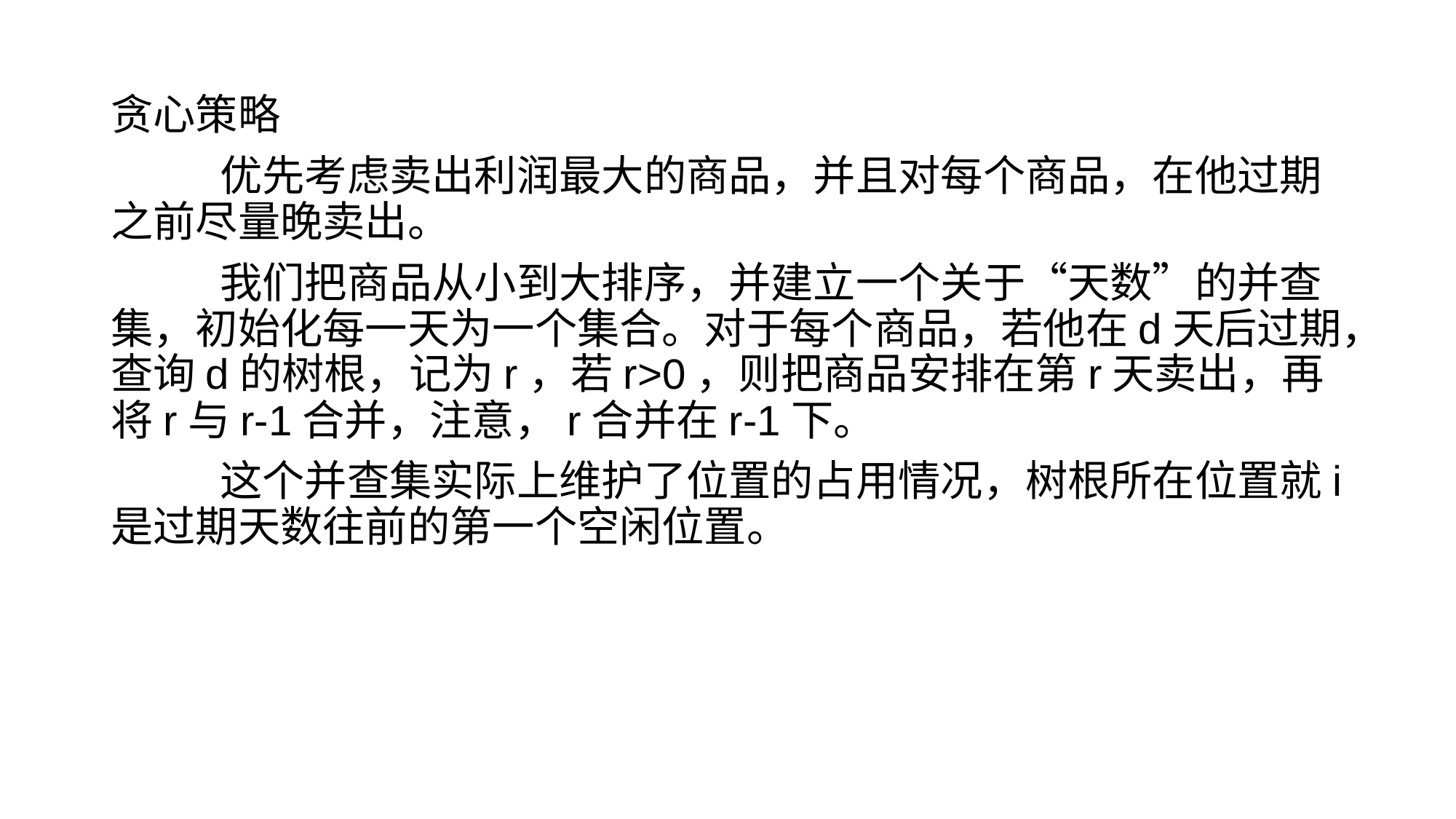

贪心策略
	优先考虑卖出利润最大的商品，并且对每个商品，在他过期之前尽量晚卖出。
	我们把商品从小到大排序，并建立一个关于“天数”的并查集，初始化每一天为一个集合。对于每个商品，若他在d天后过期，查询d的树根，记为r，若r>0，则把商品安排在第r天卖出，再将r与r-1合并，注意，r合并在r-1下。
	这个并查集实际上维护了位置的占用情况，树根所在位置就i是过期天数往前的第一个空闲位置。